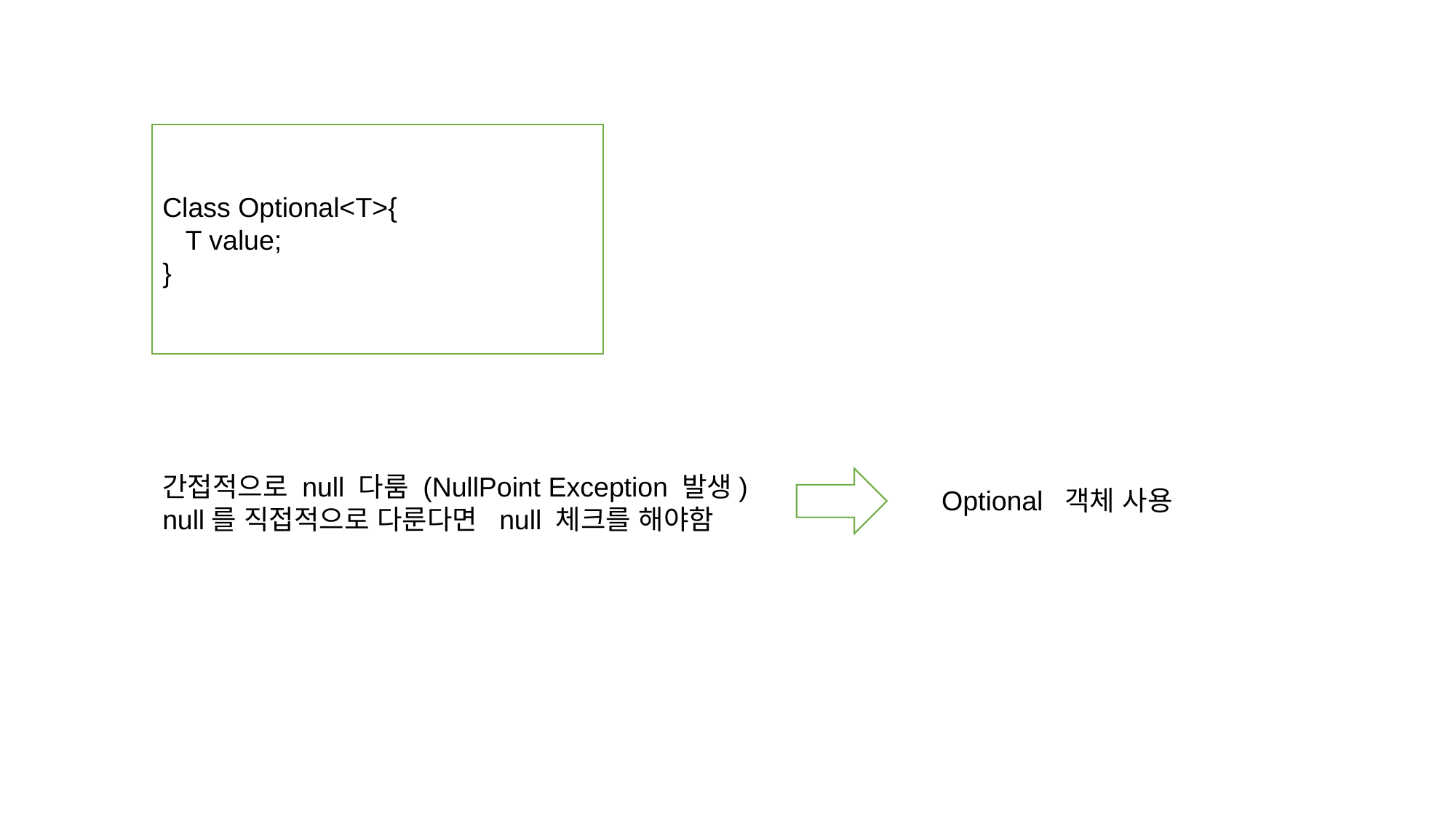

Class Optional<T>{
   T value;
}
간접적으로 null 다룸 (NullPoint Exception 발생)
null를 직접적으로 다룬다면  null 체크를 해야함

Optional  객체 사용